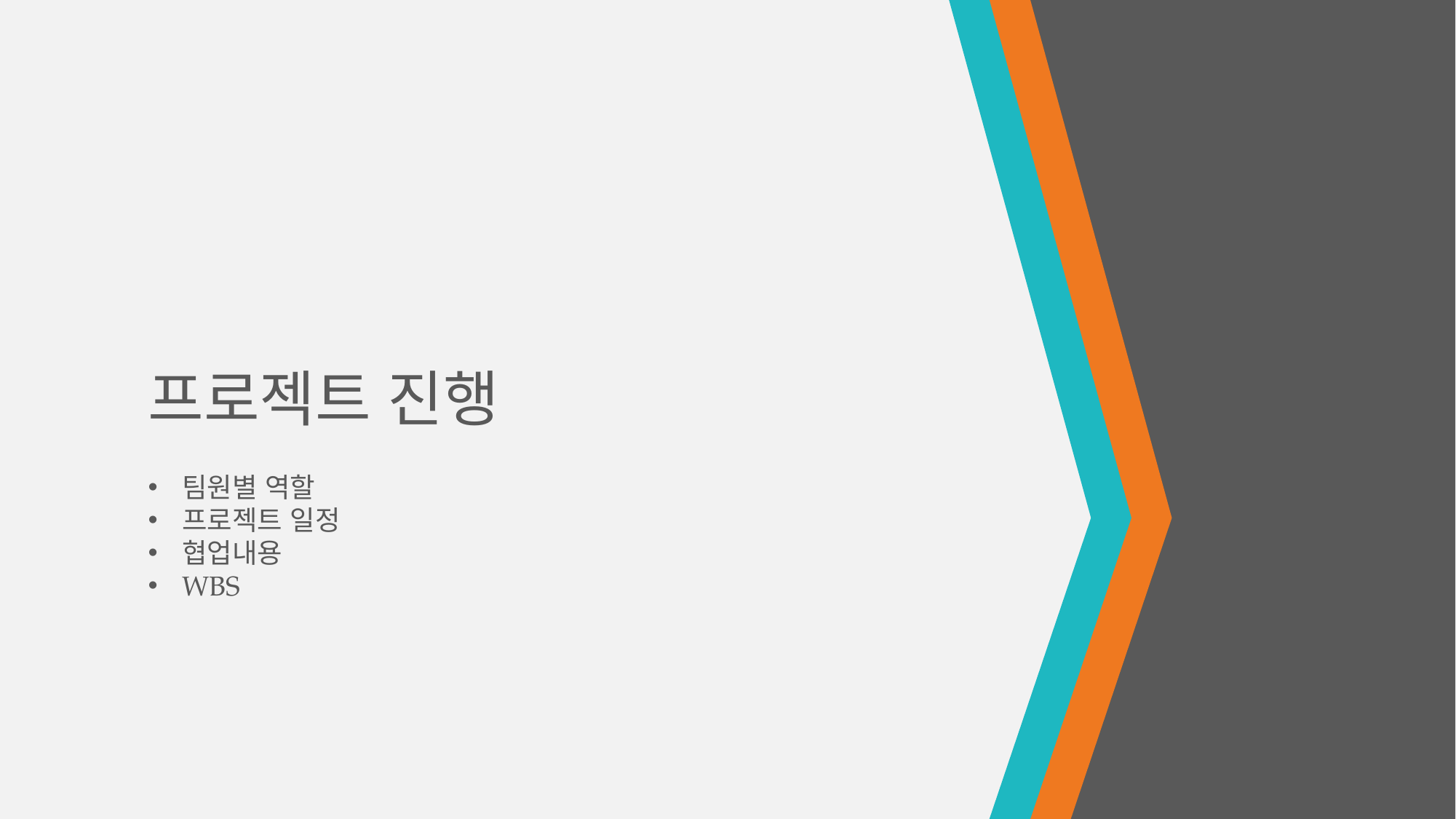

# 프로젝트 진행
팀원별 역할
프로젝트 일정
협업내용
WBS